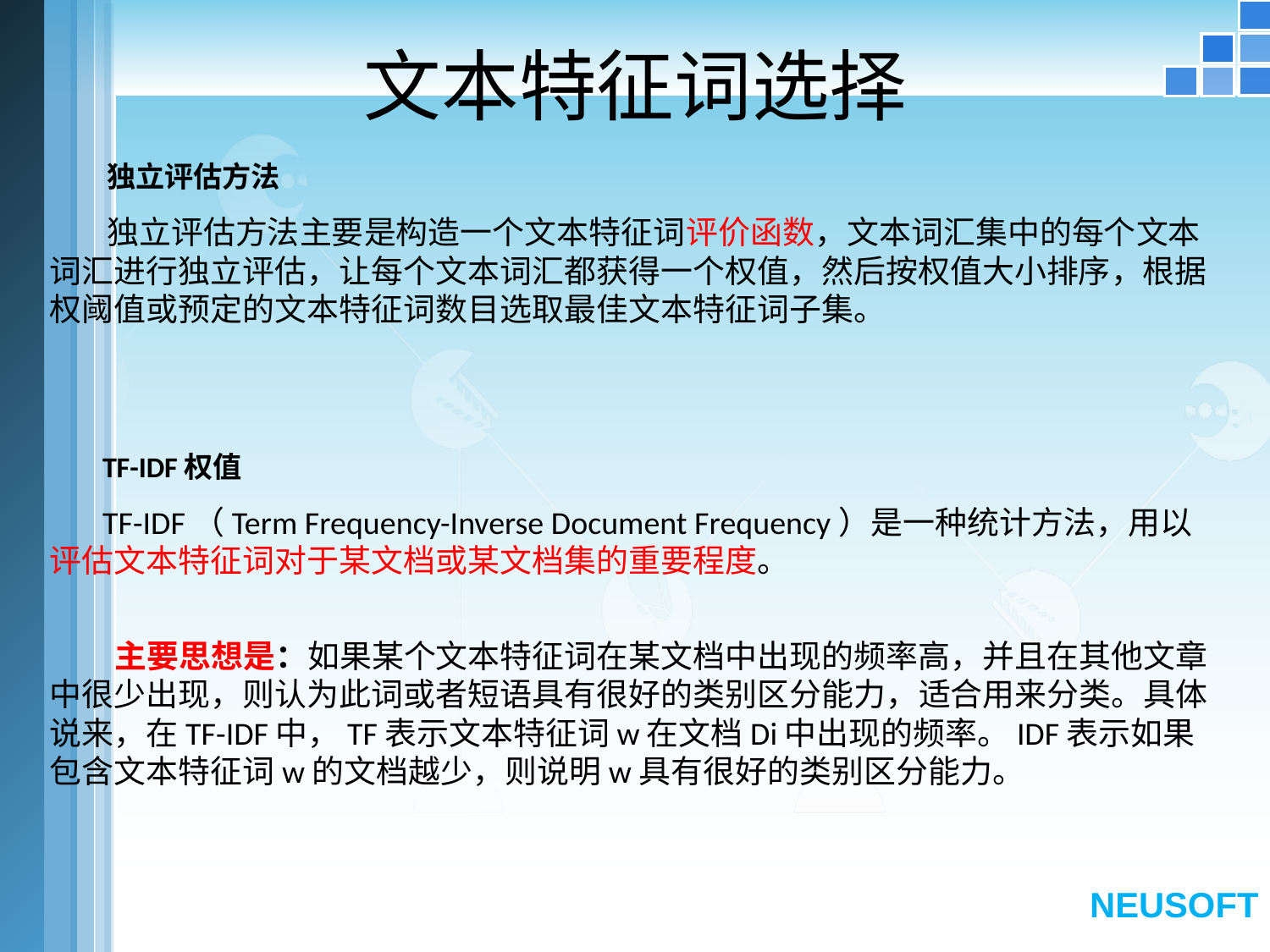

# 文本特征词选择
        独立评估方法
        独立评估方法主要是构造一个文本特征词评价函数，文本词汇集中的每个文本词汇进行独立评估，让每个文本词汇都获得一个权值，然后按权值大小排序，根据权阈值或预定的文本特征词数目选取最佳文本特征词子集。

        TF-IDF权值
        TF-IDF（Term Frequency-Inverse Document Frequency）是一种统计方法，用以评估文本特征词对于某文档或某文档集的重要程度。

        主要思想是：如果某个文本特征词在某文档中出现的频率高，并且在其他文章中很少出现，则认为此词或者短语具有很好的类别区分能力，适合用来分类。具体说来，在TF-IDF中，TF表示文本特征词w在文档Di中出现的频率。IDF表示如果包含文本特征词w的文档越少，则说明w具有很好的类别区分能力。